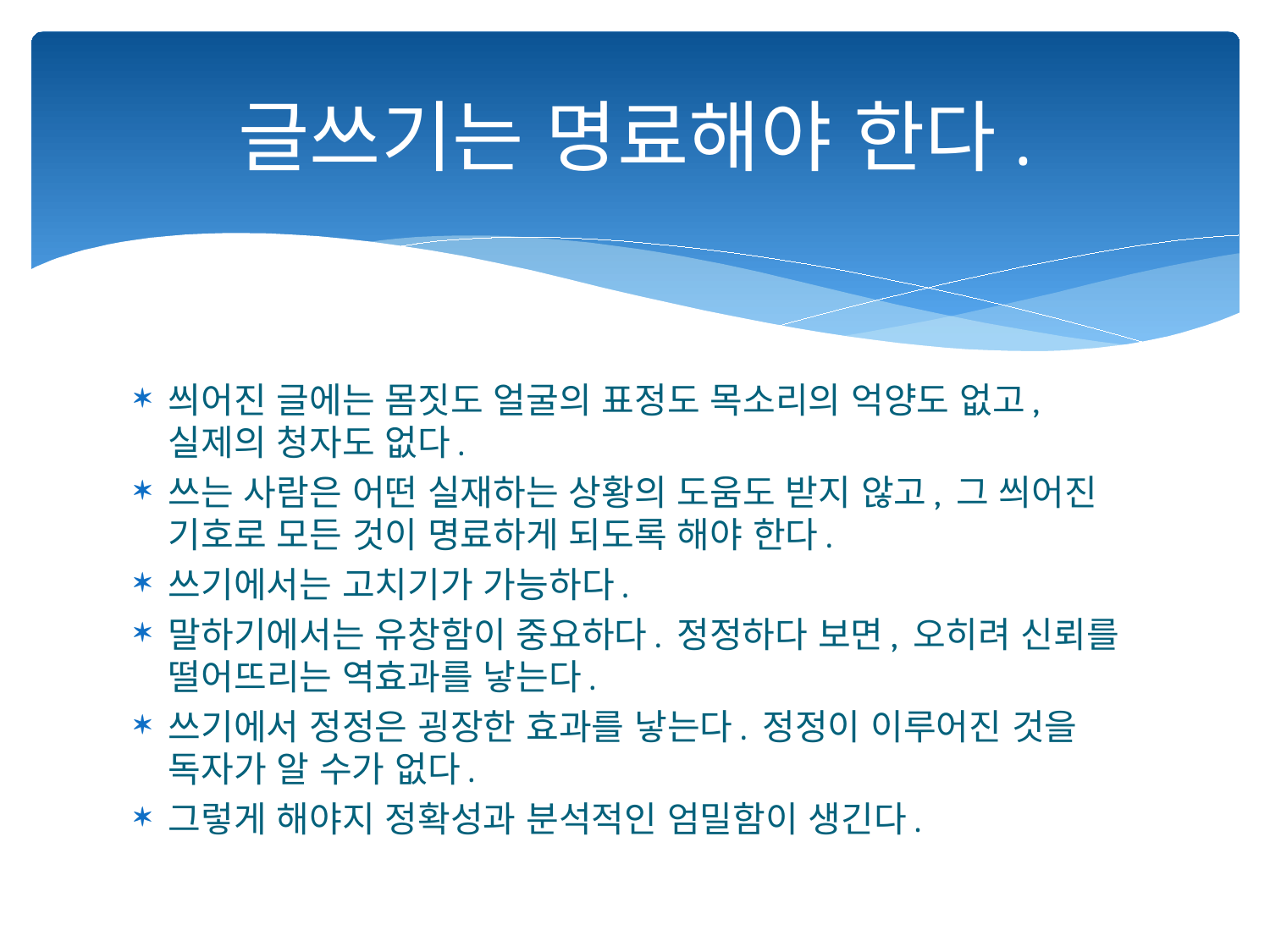

# 글쓰기는 명료해야 한다.
씌어진 글에는 몸짓도 얼굴의 표정도 목소리의 억양도 없고, 실제의 청자도 없다.
쓰는 사람은 어떤 실재하는 상황의 도움도 받지 않고, 그 씌어진 기호로 모든 것이 명료하게 되도록 해야 한다.
쓰기에서는 고치기가 가능하다.
말하기에서는 유창함이 중요하다. 정정하다 보면, 오히려 신뢰를 떨어뜨리는 역효과를 낳는다.
쓰기에서 정정은 굉장한 효과를 낳는다. 정정이 이루어진 것을 독자가 알 수가 없다.
그렇게 해야지 정확성과 분석적인 엄밀함이 생긴다.